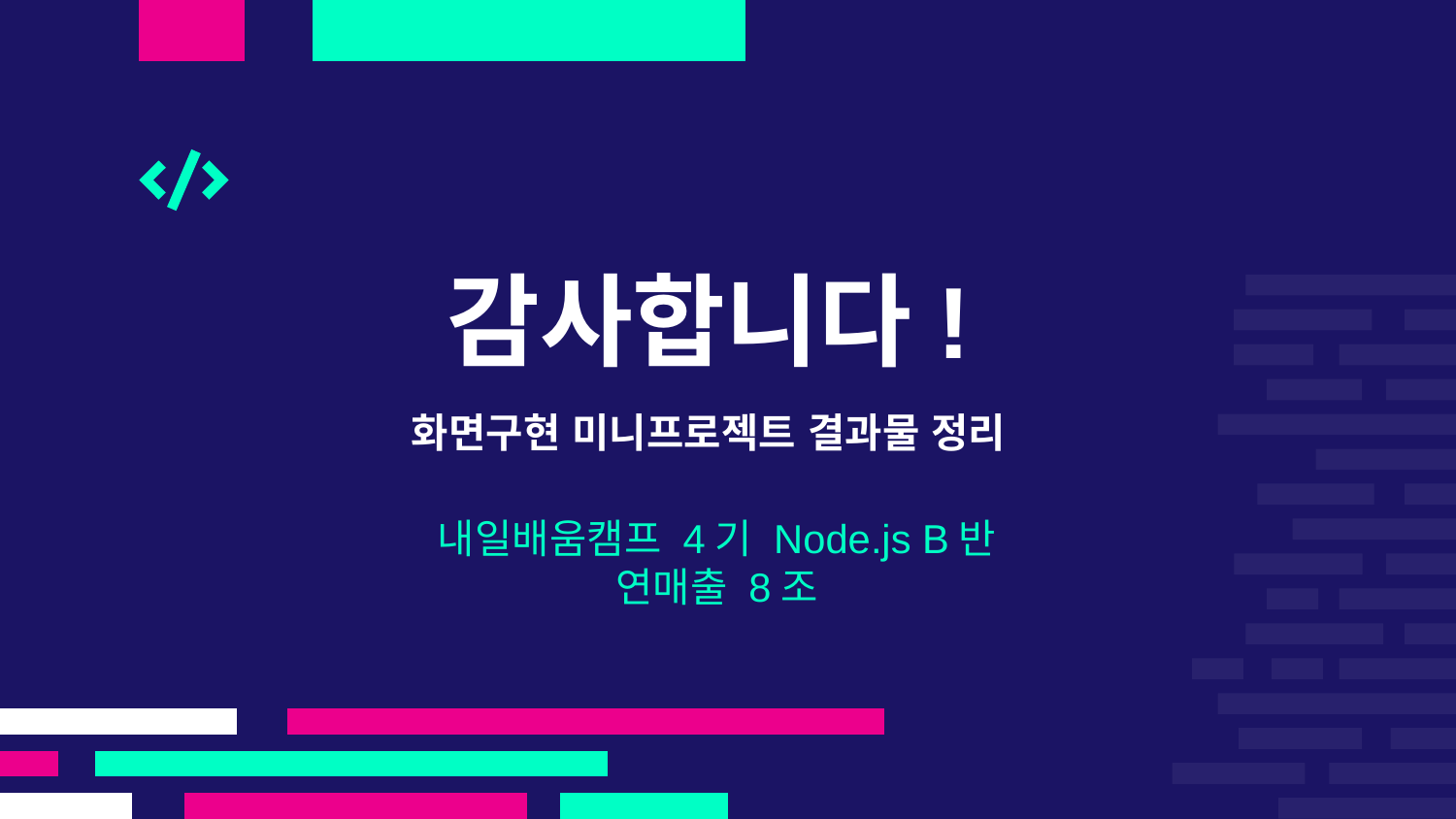

# 감사합니다! 화면구현 미니프로젝트 결과물 정리
내일배움캠프 4기 Node.js B반
연매출 8조